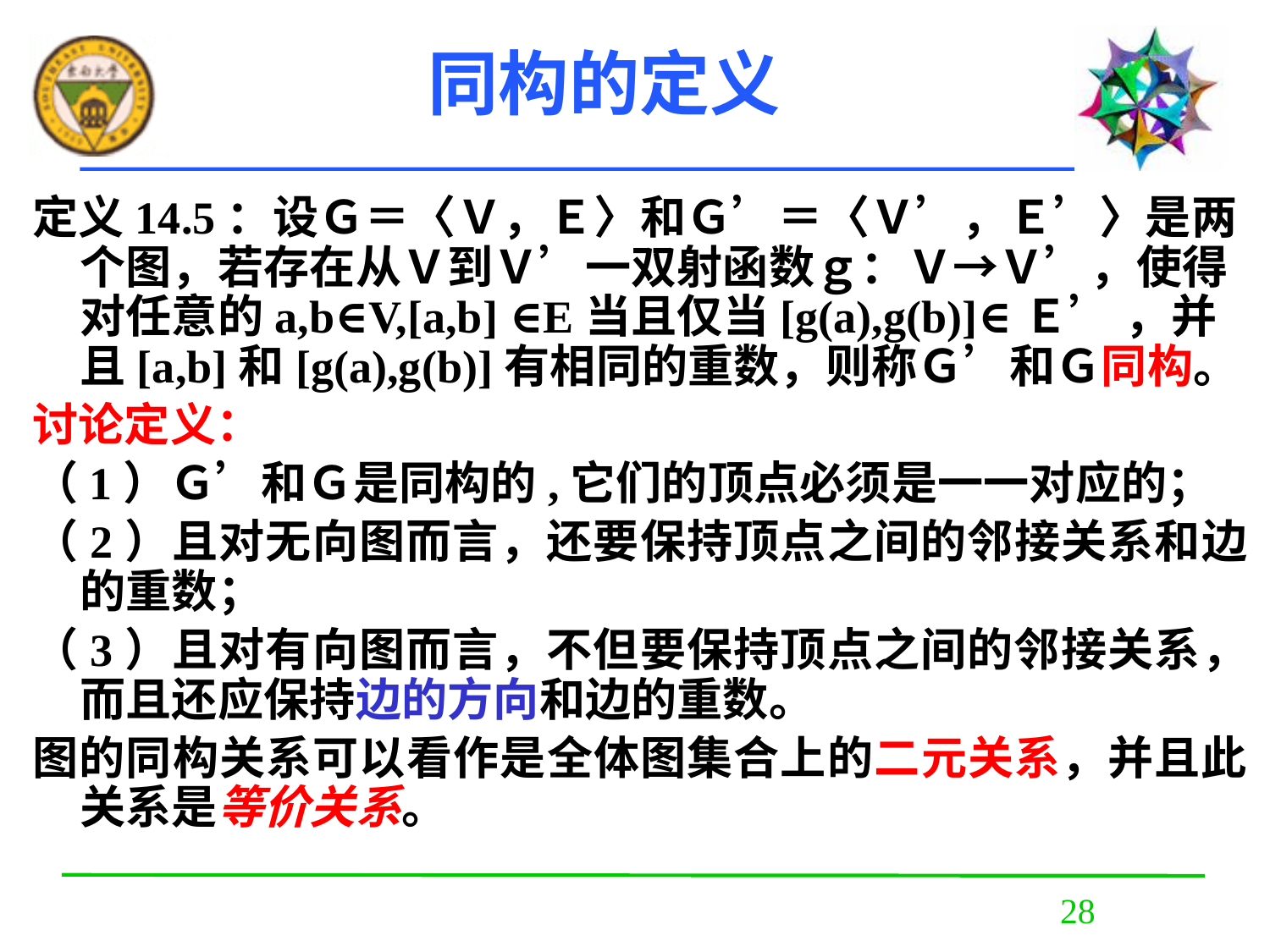

# 同构的定义
定义14.5：设Ｇ＝〈Ｖ，Ｅ〉和Ｇ’＝〈Ｖ’，Ｅ’〉是两个图，若存在从Ｖ到Ｖ’一双射函数ｇ：Ｖ→Ｖ’，使得对任意的a,b∈V,[a,b] ∈E当且仅当[g(a),g(b)]∈Ｅ’ ，并且[a,b]和[g(a),g(b)]有相同的重数，则称Ｇ’和Ｇ同构。
讨论定义：
（1）Ｇ’和Ｇ是同构的,它们的顶点必须是一一对应的；
（2）且对无向图而言，还要保持顶点之间的邻接关系和边的重数；
（3）且对有向图而言，不但要保持顶点之间的邻接关系，而且还应保持边的方向和边的重数。
图的同构关系可以看作是全体图集合上的二元关系，并且此关系是等价关系。